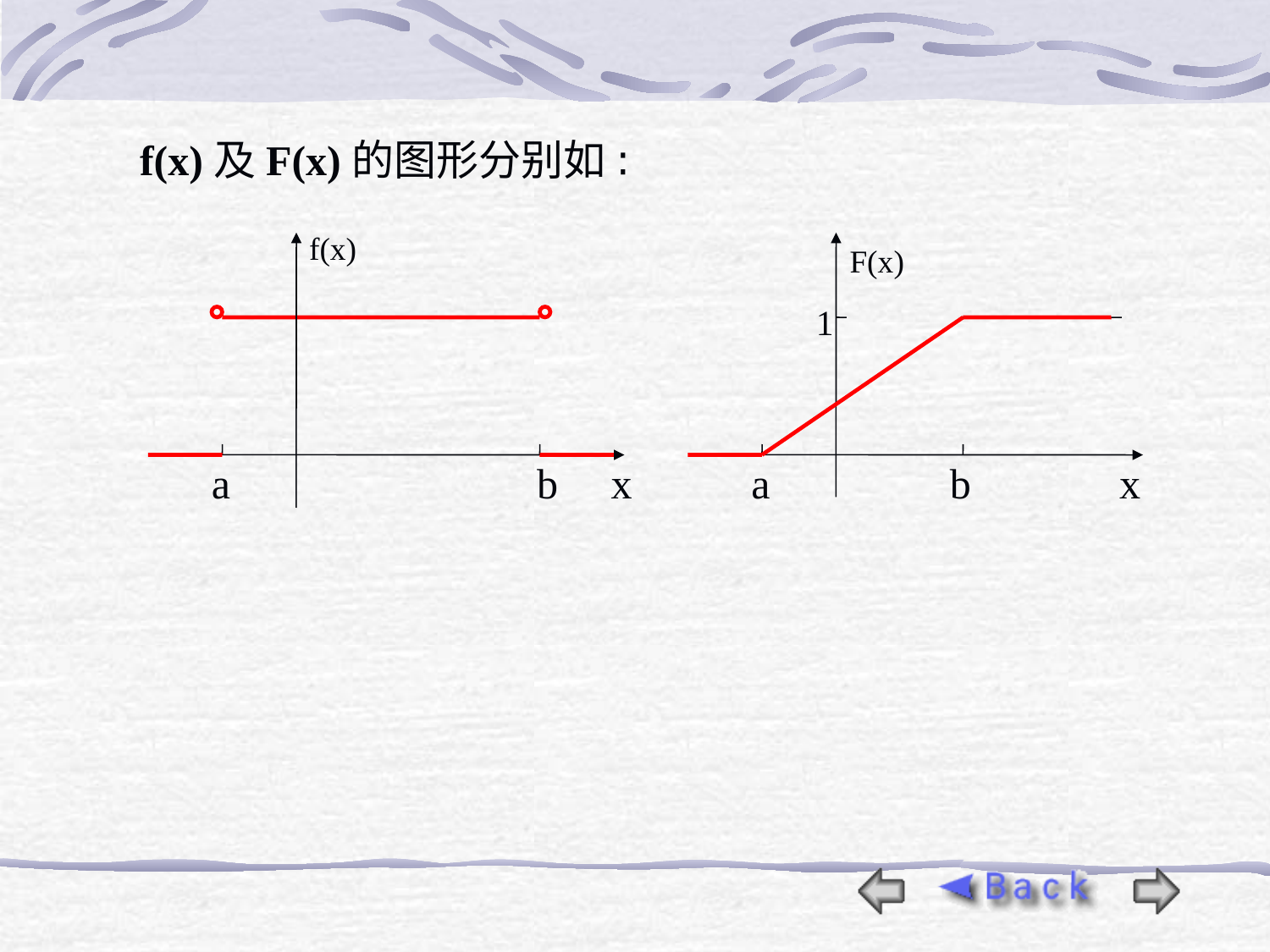

f(x)及F(x)的图形分别如:
f(x)

a                             b     x

F(x)
1

a                 b              x